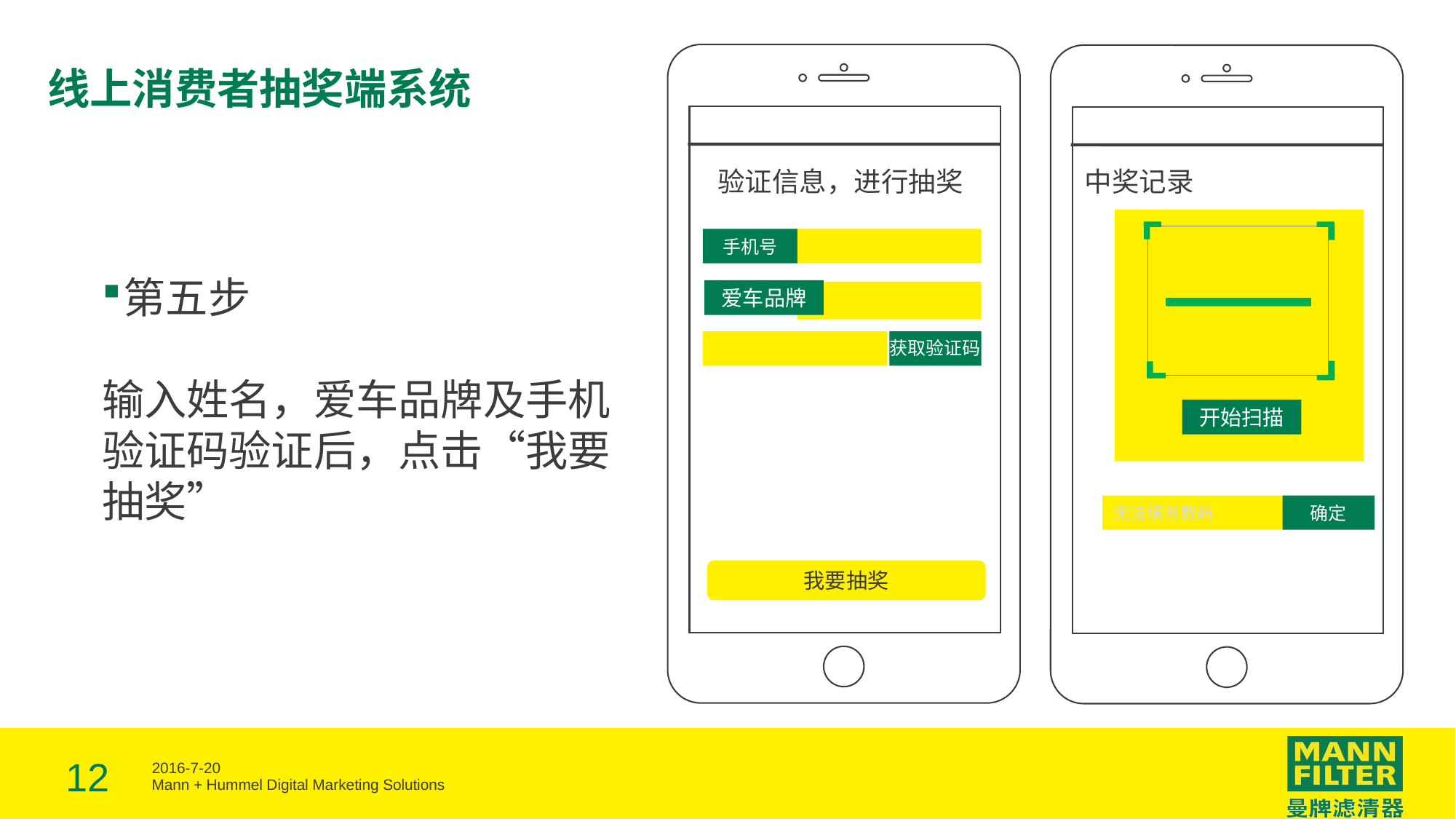

验证信息，进行抽奖
爱车品牌

获取验证码
我要抽奖
手机号

中奖记录

开始扫描
无法填写数码
确定
# 线上消费者抽奖端系统
第五步

输入姓名，爱车品牌及手机验证码验证后，点击“我要抽奖”